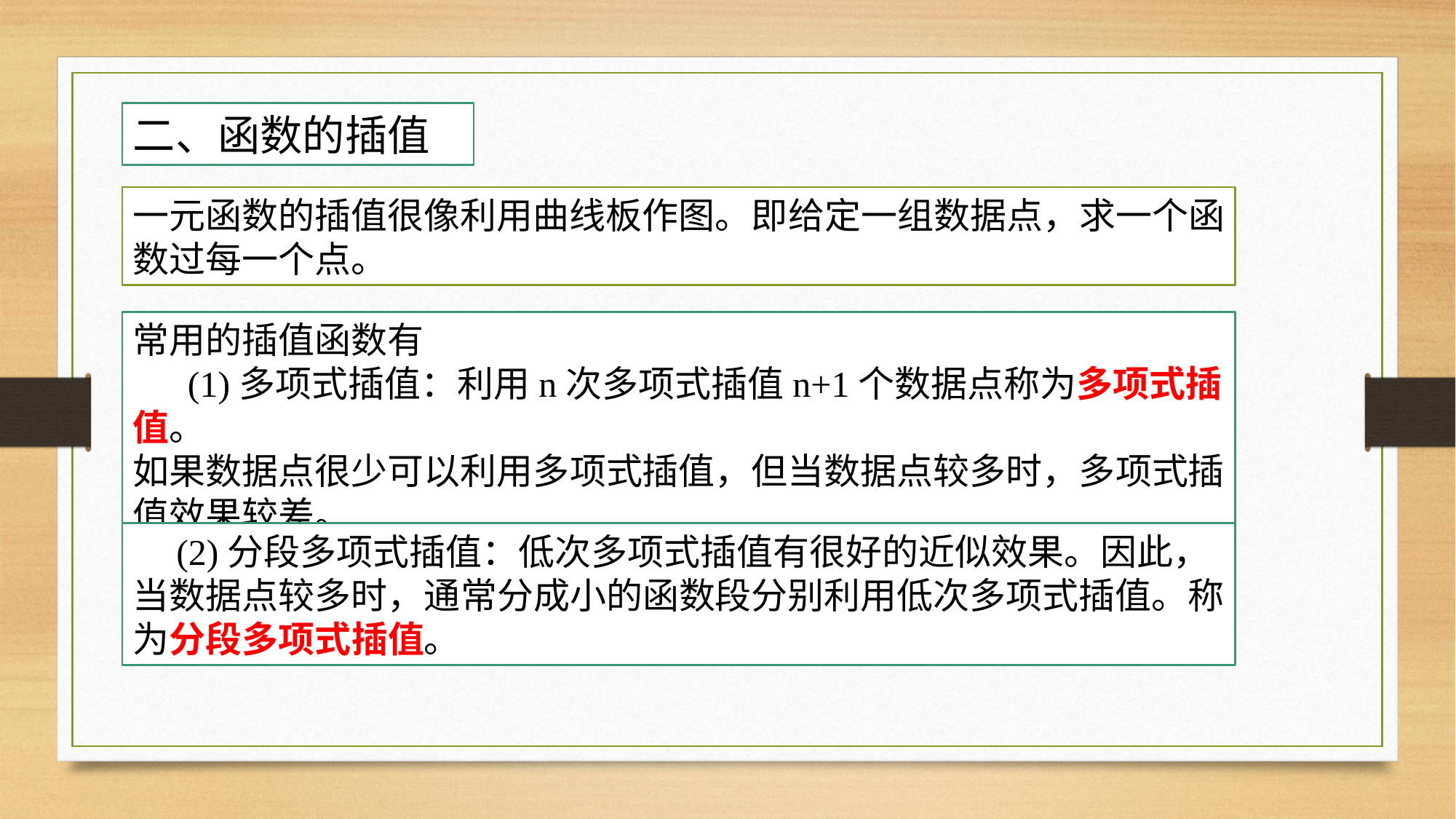

二、函数的插值
一元函数的插值很像利用曲线板作图。即给定一组数据点，求一个函数过每一个点。
常用的插值函数有
      (1)多项式插值：利用n次多项式插值n+1个数据点称为多项式插值。
如果数据点很少可以利用多项式插值，但当数据点较多时，多项式插值效果较差。
       (2)分段多项式插值：低次多项式插值有很好的近似效果。因此，当数据点较多时，通常分成小的函数段分别利用低次多项式插值。称为分段多项式插值。